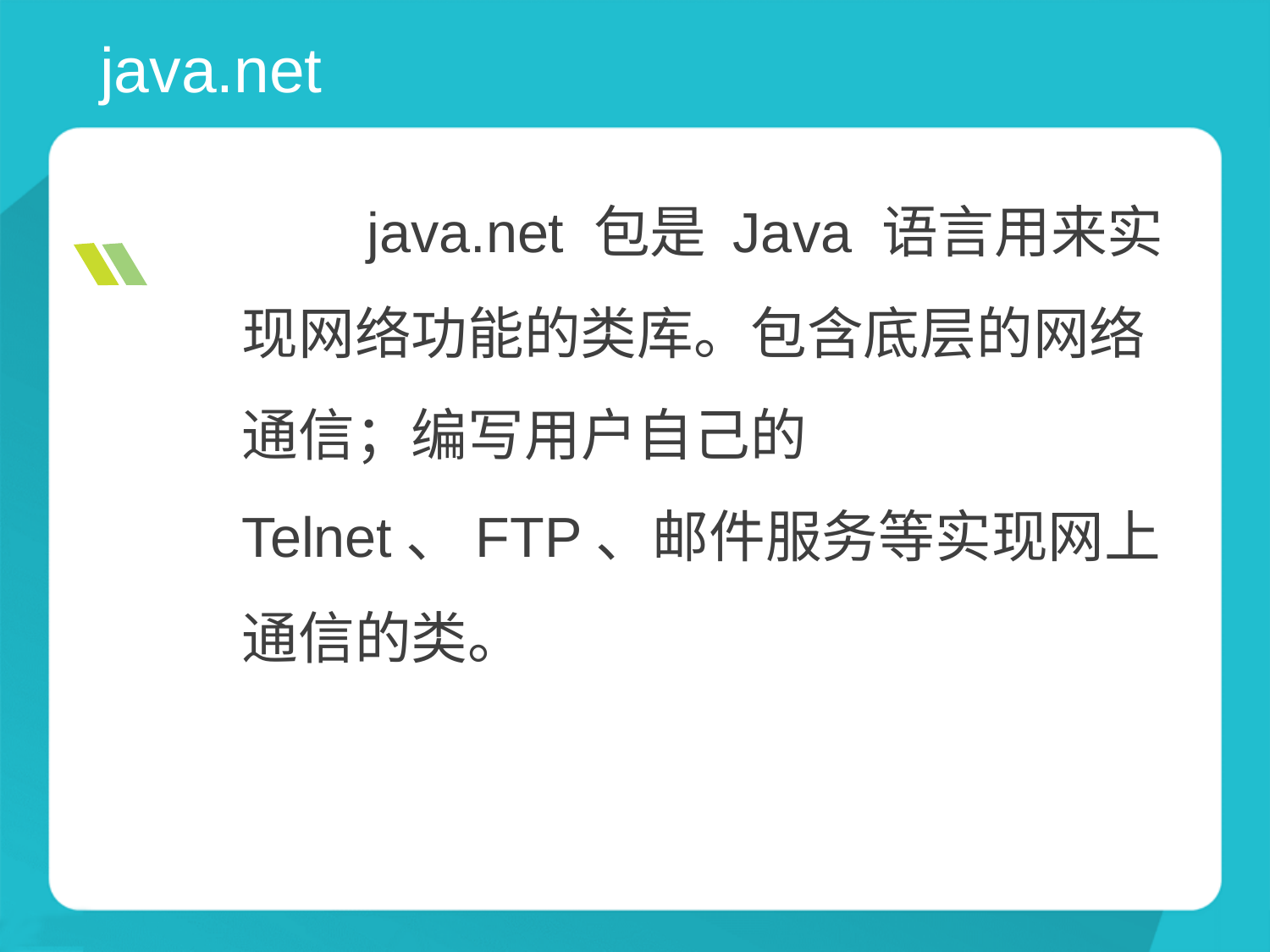

# java.net
        java.net 包是 Java 语言用来实现网络功能的类库。包含底层的网络通信；编写用户自己的Telnet、FTP、邮件服务等实现网上通信的类。